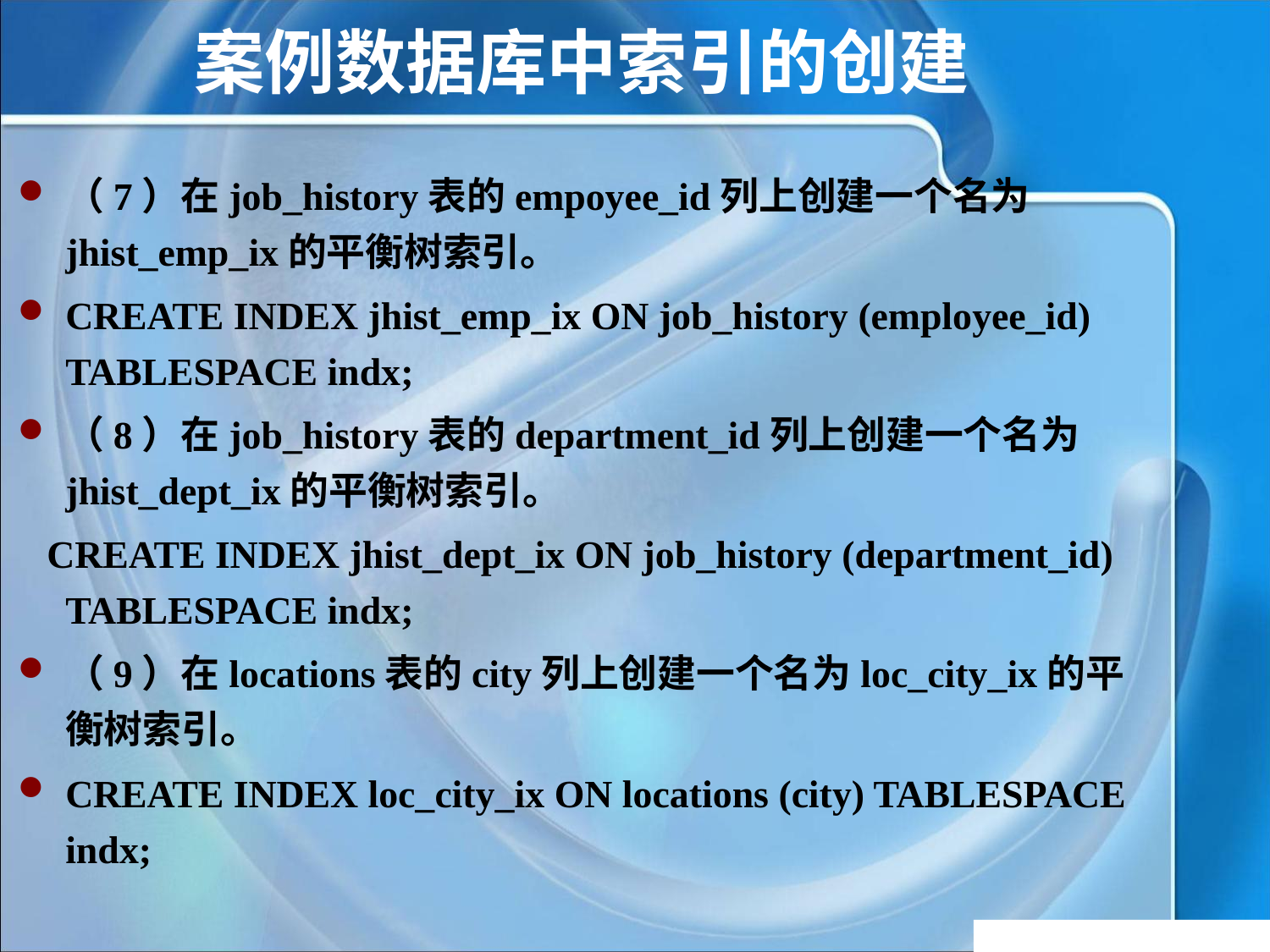

# 案例数据库中索引的创建
（7）在job_history表的empoyee_id列上创建一个名为jhist_emp_ix的平衡树索引。
CREATE INDEX jhist_emp_ix ON job_history (employee_id) TABLESPACE indx;
（8）在job_history表的department_id列上创建一个名为jhist_dept_ix的平衡树索引。
   CREATE INDEX jhist_dept_ix ON job_history (department_id) TABLESPACE indx;
（9）在locations表的city列上创建一个名为loc_city_ix的平衡树索引。
CREATE INDEX loc_city_ix ON locations (city) TABLESPACE indx;
91